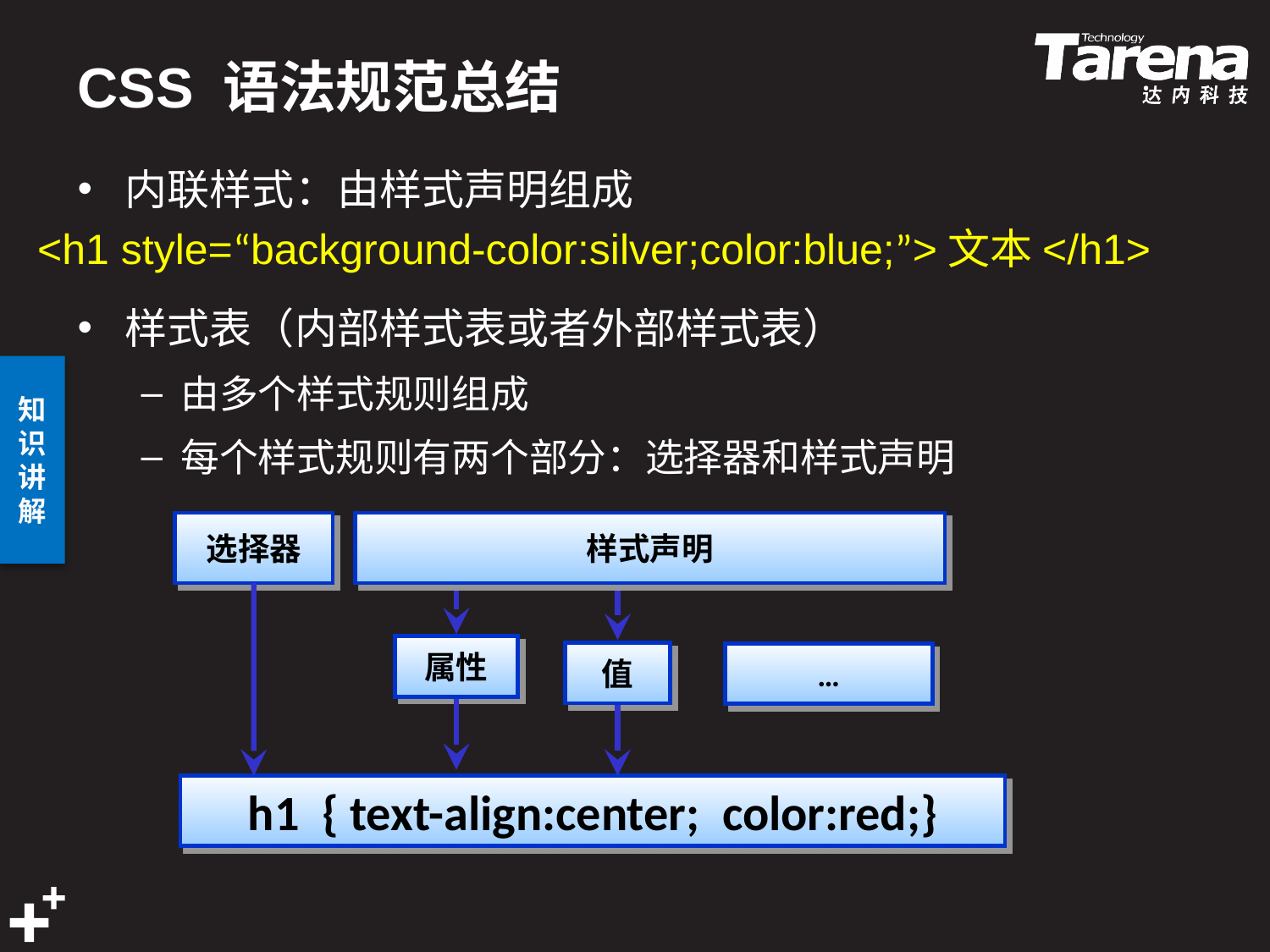

# CSS 语法规范总结
内联样式：由样式声明组成

样式表（内部样式表或者外部样式表）
由多个样式规则组成
每个样式规则有两个部分：选择器和样式声明
<h1 style=“background-color:silver;color:blue;”>文本</h1>
选择器
样式声明
属性
值
…
h1  { text-align:center;  color:red;}